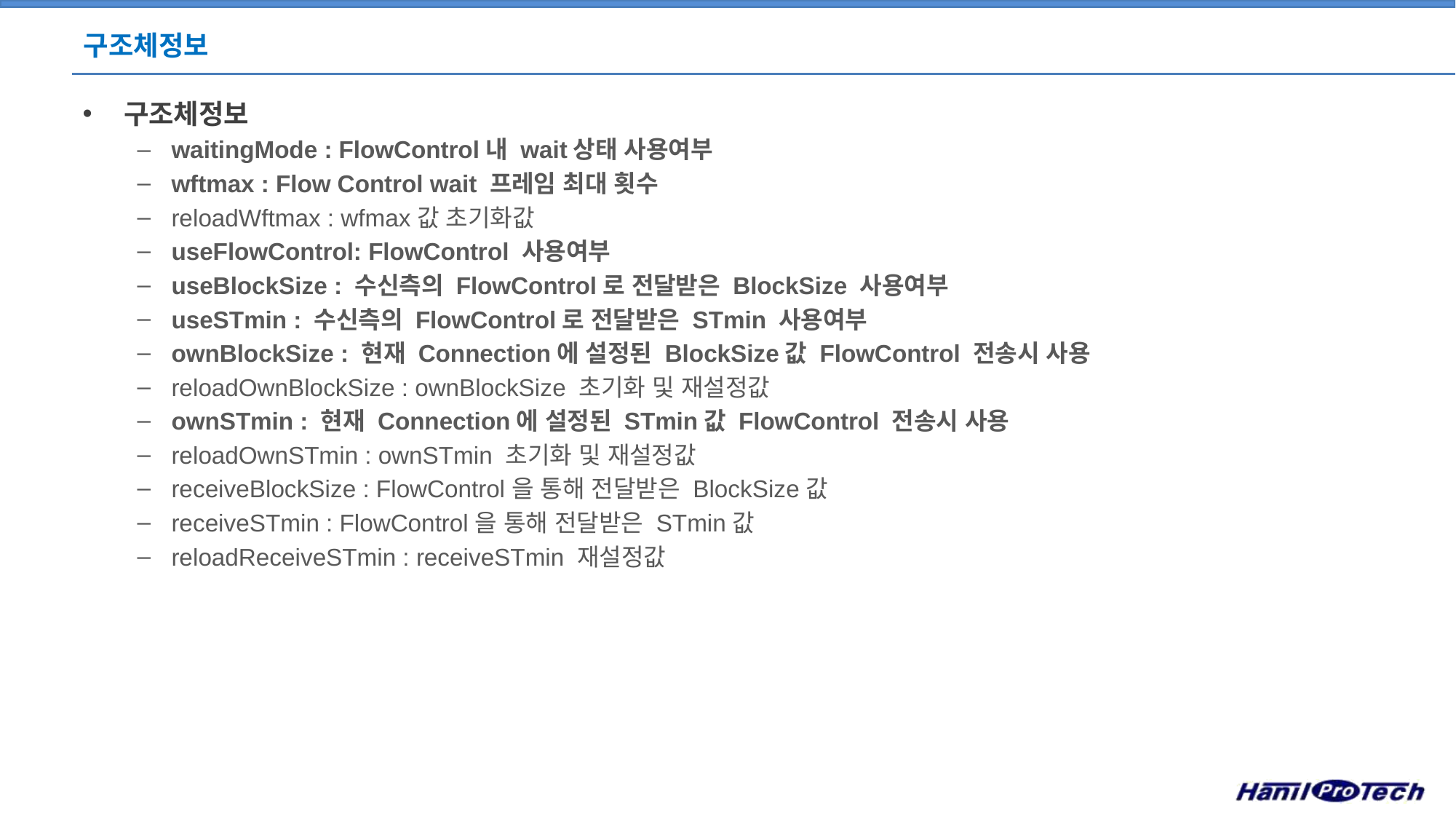

# 구조체정보
구조체정보
waitingMode : FlowControl내 wait상태 사용여부
wftmax : Flow Control wait 프레임 최대 횟수
reloadWftmax : wfmax값 초기화값
useFlowControl: FlowControl 사용여부
useBlockSize : 수신측의 FlowControl로 전달받은 BlockSize 사용여부
useSTmin : 수신측의 FlowControl로 전달받은 STmin 사용여부
ownBlockSize : 현재 Connection에 설정된 BlockSize값 FlowControl 전송시 사용
reloadOwnBlockSize : ownBlockSize 초기화 및 재설정값
ownSTmin : 현재 Connection에 설정된 STmin값 FlowControl 전송시 사용
reloadOwnSTmin : ownSTmin 초기화 및 재설정값
receiveBlockSize : FlowControl을 통해 전달받은 BlockSize값
receiveSTmin : FlowControl을 통해 전달받은 STmin값
reloadReceiveSTmin : receiveSTmin 재설정값